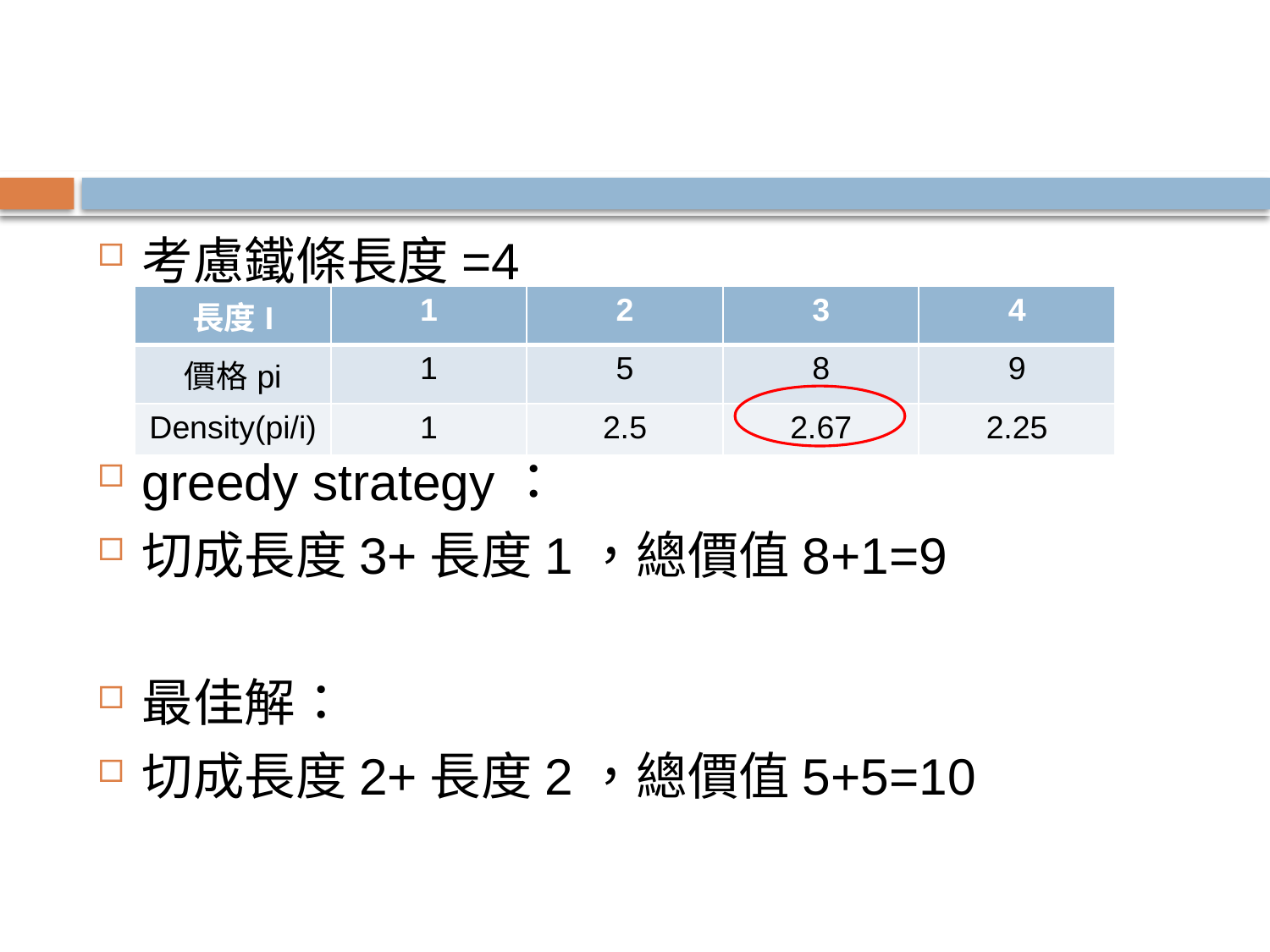

#
考慮鐵條長度=4

greedy strategy：
切成長度3+長度1，總價值8+1=9

最佳解：
切成長度2+長度2，總價值5+5=10

| 長度I | 1 | 2 | 3 | 4 |
| --- | --- | --- | --- | --- |
| 價格pi | 1 | 5 | 8 | 9 |
| Density(pi/i) | 1 | 2.5 | 2.67 | 2.25 |